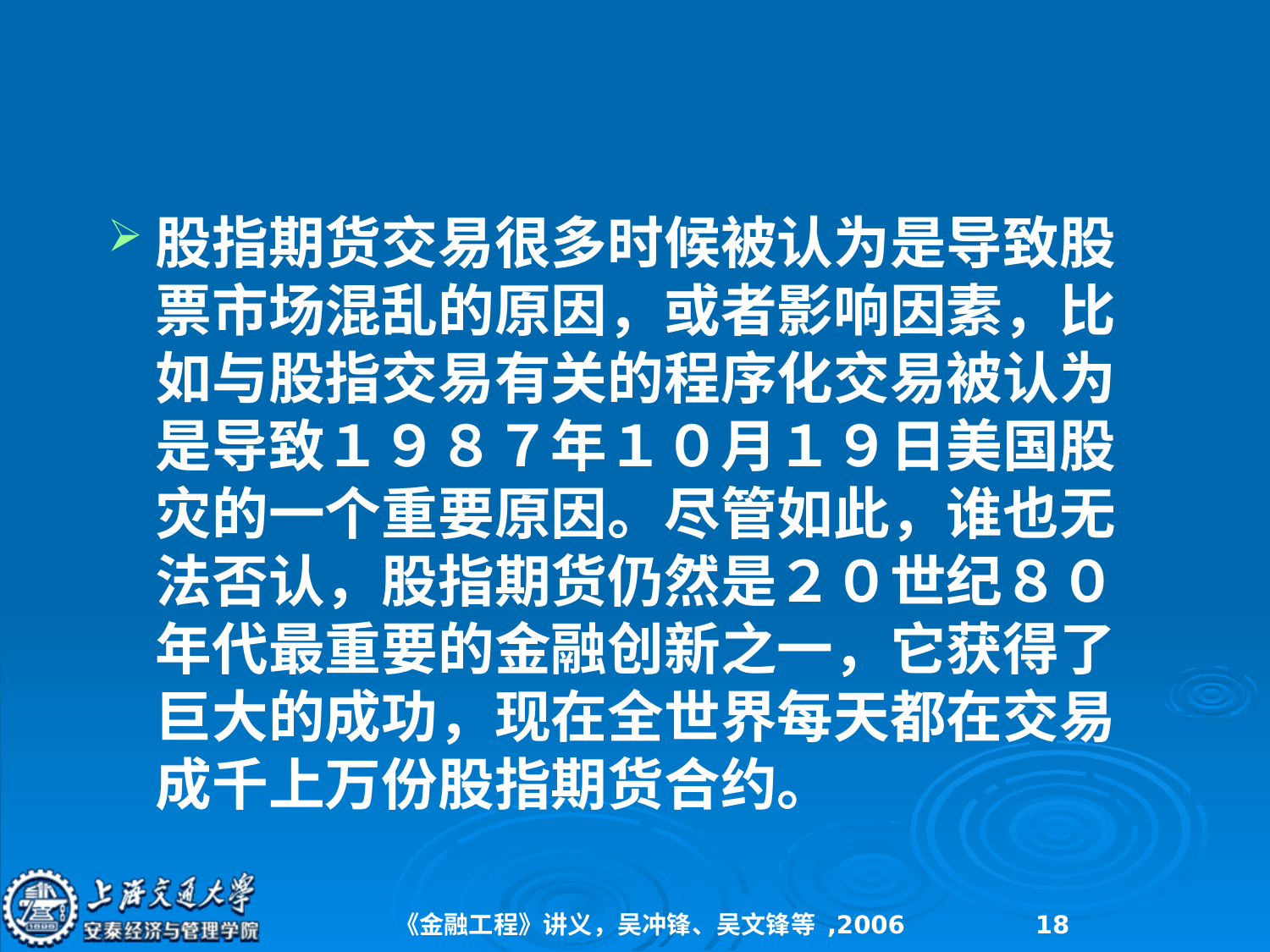

#
股指期货交易很多时候被认为是导致股票市场混乱的原因，或者影响因素，比如与股指交易有关的程序化交易被认为是导致１９８７年１０月１９日美国股灾的一个重要原因。尽管如此，谁也无法否认，股指期货仍然是２０世纪８０年代最重要的金融创新之一，它获得了巨大的成功，现在全世界每天都在交易成千上万份股指期货合约。